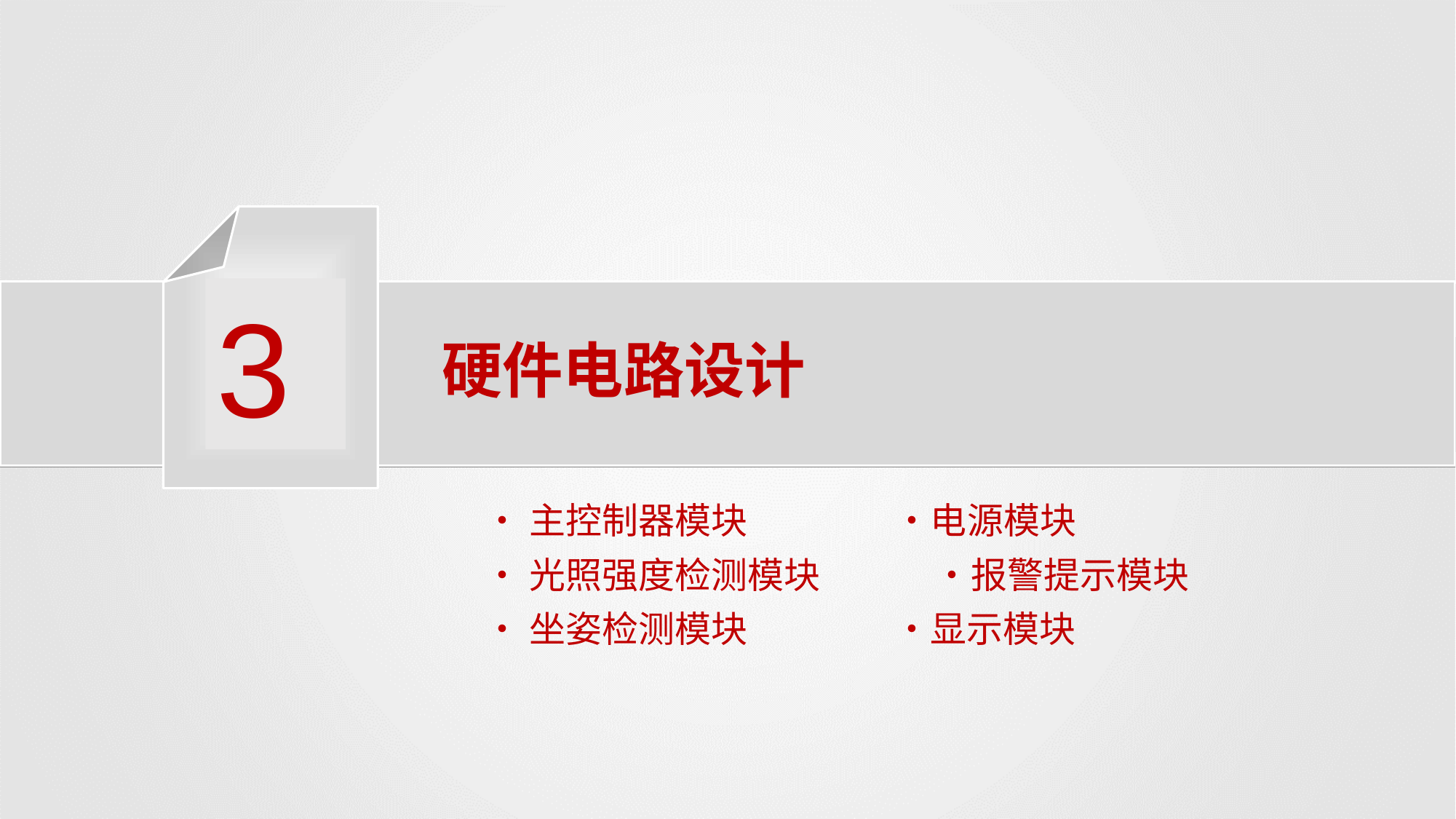

3
# 硬件电路设计
•主控制器模块                  •电源模块
•光照强度检测模块              •报警提示模块
•坐姿检测模块                  •显示模块